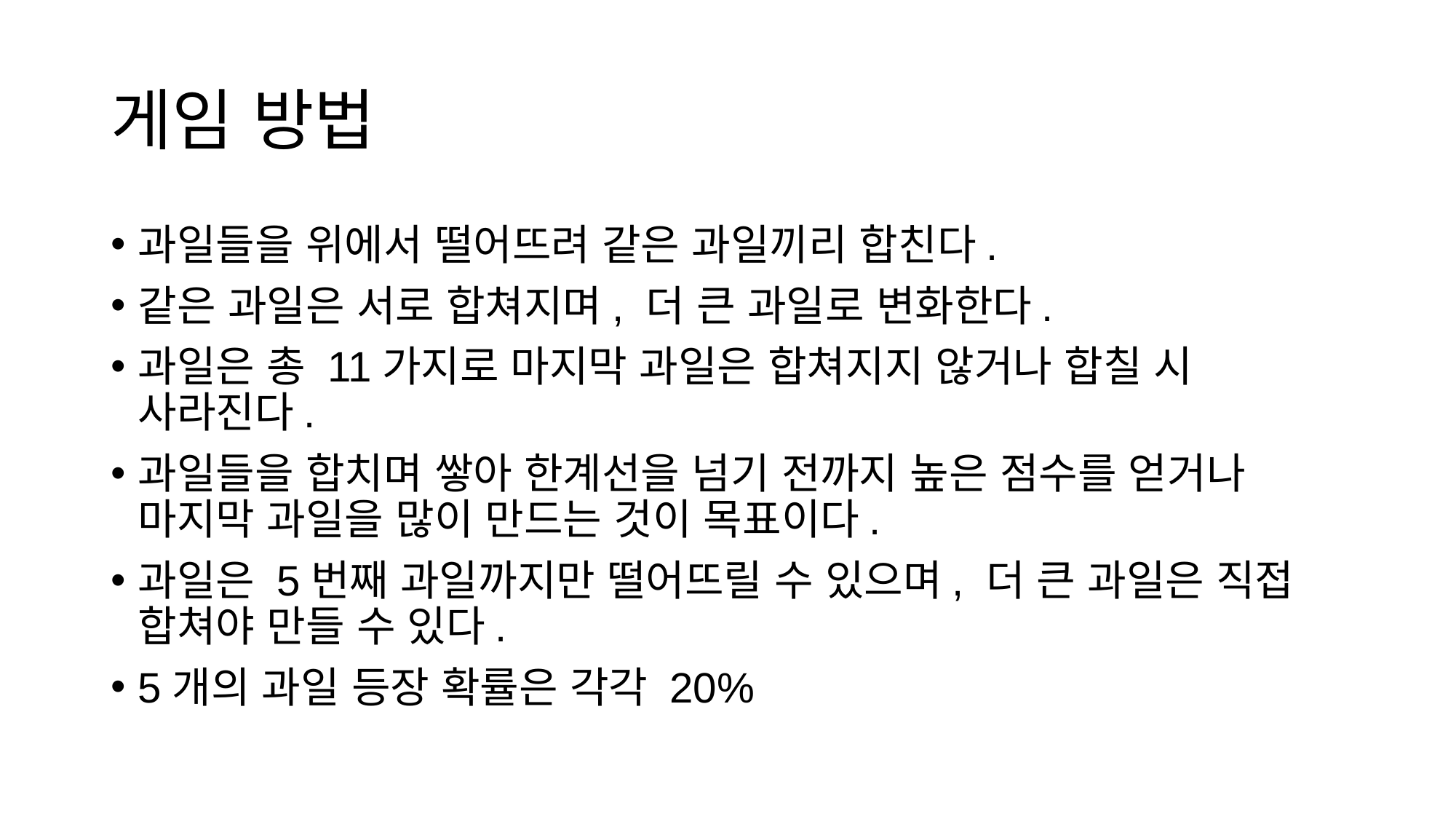

# 게임 방법
과일들을 위에서 떨어뜨려 같은 과일끼리 합친다.
같은 과일은 서로 합쳐지며, 더 큰 과일로 변화한다.
과일은 총 11가지로 마지막 과일은 합쳐지지 않거나 합칠 시 사라진다.
과일들을 합치며 쌓아 한계선을 넘기 전까지 높은 점수를 얻거나 마지막 과일을 많이 만드는 것이 목표이다.
과일은 5번째 과일까지만 떨어뜨릴 수 있으며, 더 큰 과일은 직접 합쳐야 만들 수 있다.
5개의 과일 등장 확률은 각각 20%